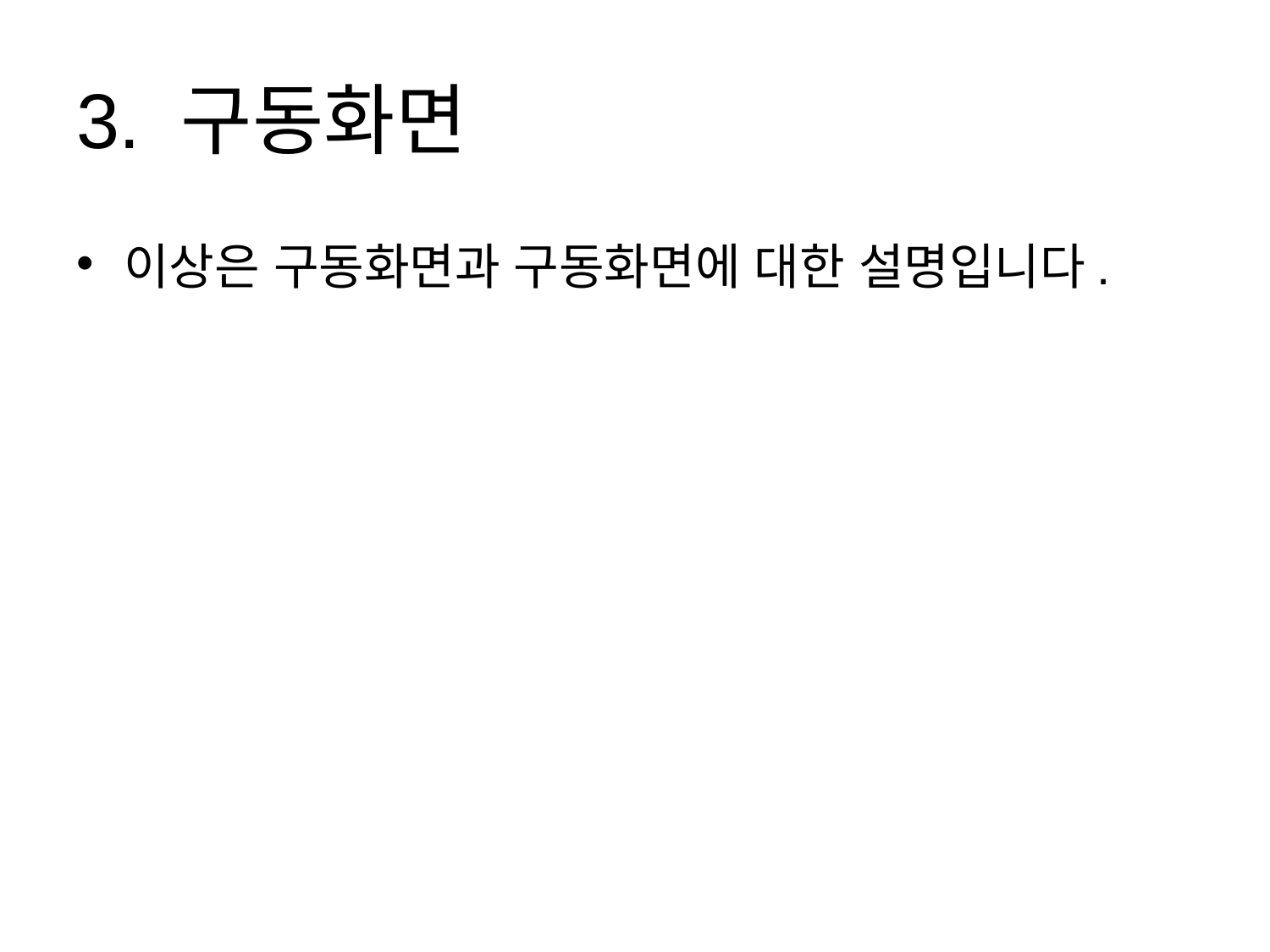

# 3. 구동화면
이상은 구동화면과 구동화면에 대한 설명입니다.